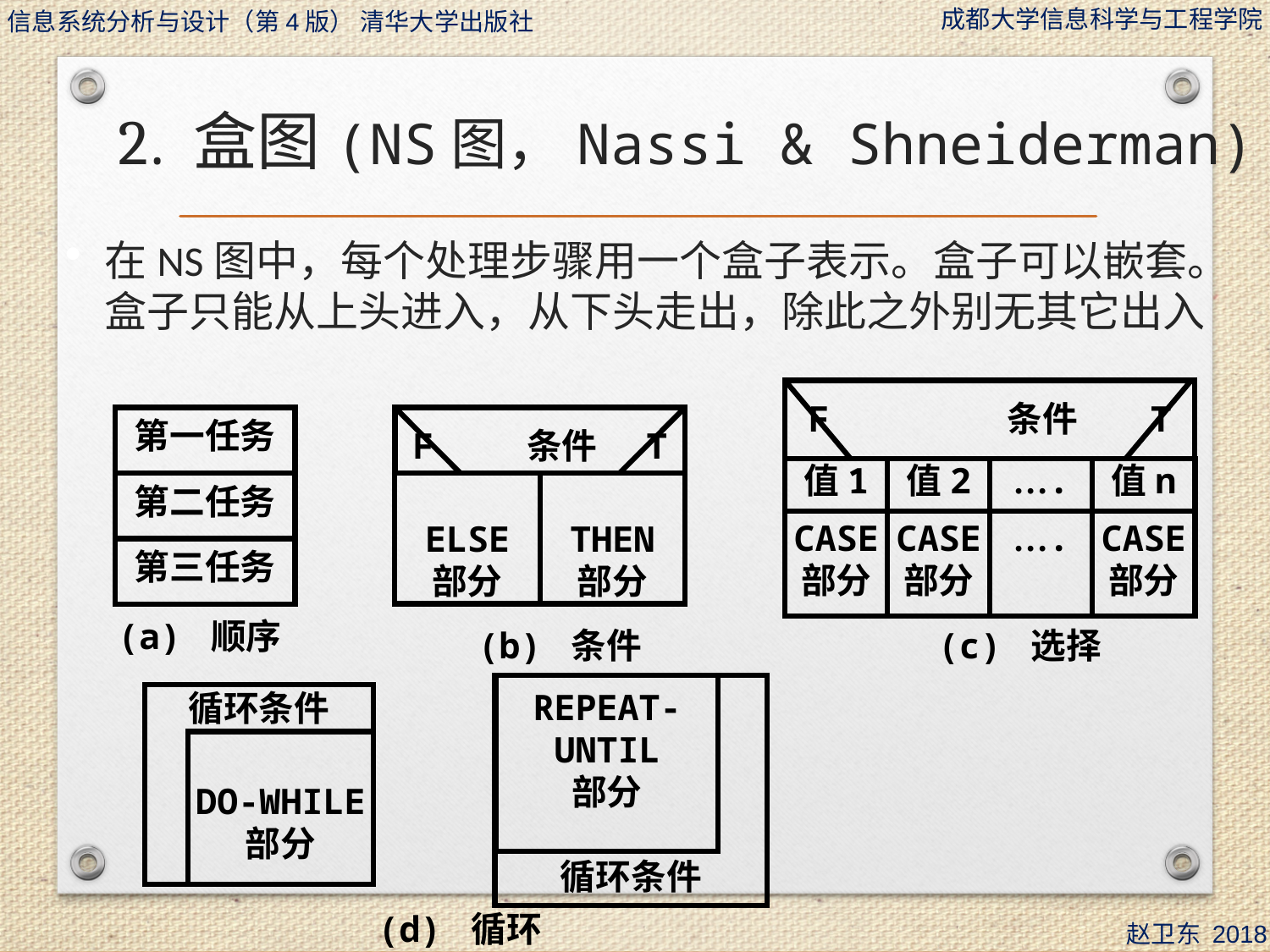

# 2. 盒图(NS图，Nassi & Shneiderman)
在NS图中，每个处理步骤用一个盒子表示。盒子可以嵌套。盒子只能从上头进入，从下头走出，除此之外别无其它出入
F        条件        T

值1
值2
….
值n
CASE
部分
CASE
部分
….
CASE
部分
第一任务
第二任务
第三任务
F    条件     T

ELSE
部分

THEN
部分
(a) 顺序
(b) 条件
(c) 选择

循环条件
REPEAT-UNTIL
部分
循环条件

DO-WHILE
部分
(d) 循环